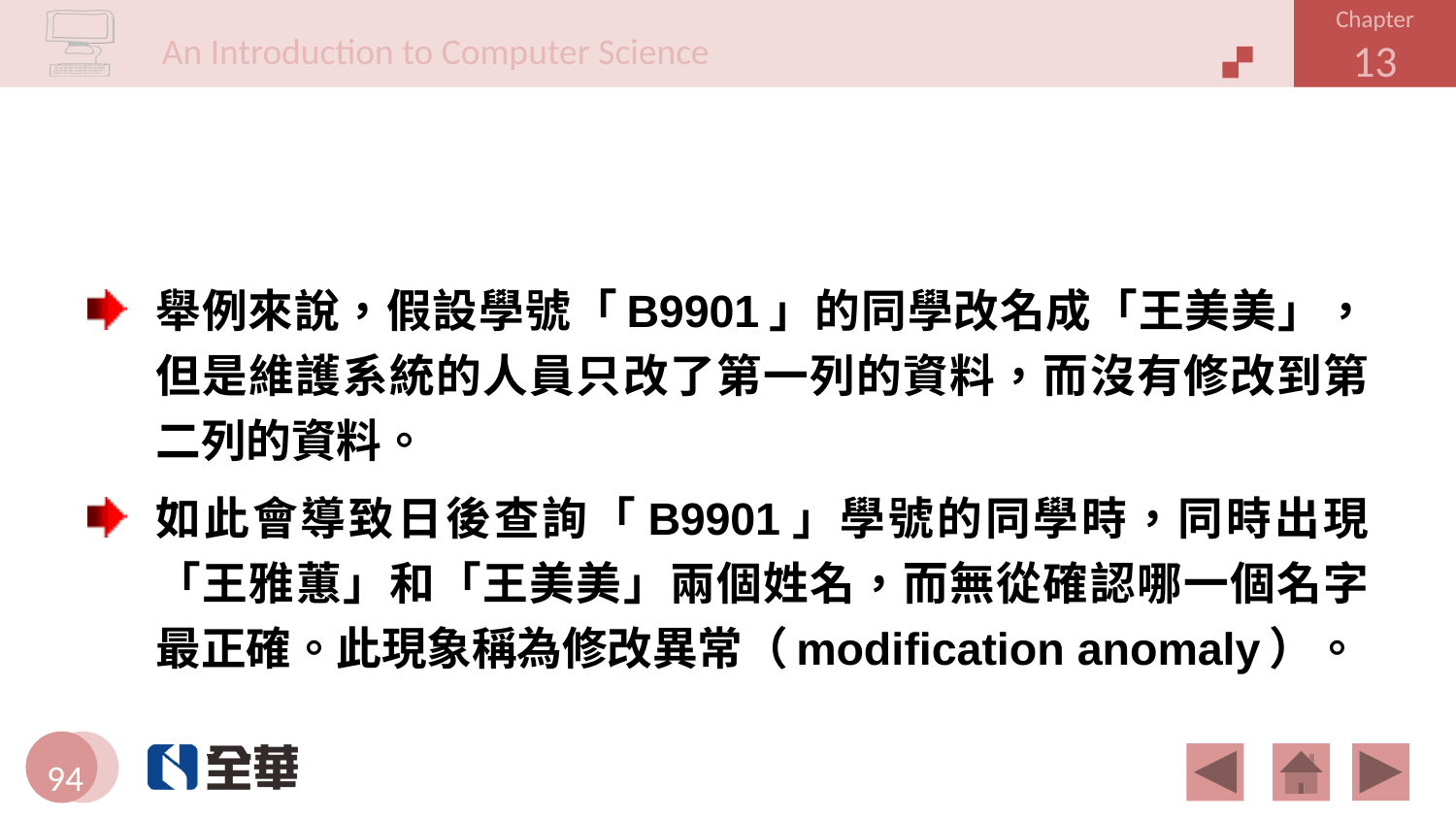

#
舉例來說，假設學號「B9901」的同學改名成「王美美」，但是維護系統的人員只改了第一列的資料，而沒有修改到第二列的資料。
如此會導致日後查詢「B9901」學號的同學時，同時出現「王雅蕙」和「王美美」兩個姓名，而無從確認哪一個名字最正確。此現象稱為修改異常（modification anomaly）。